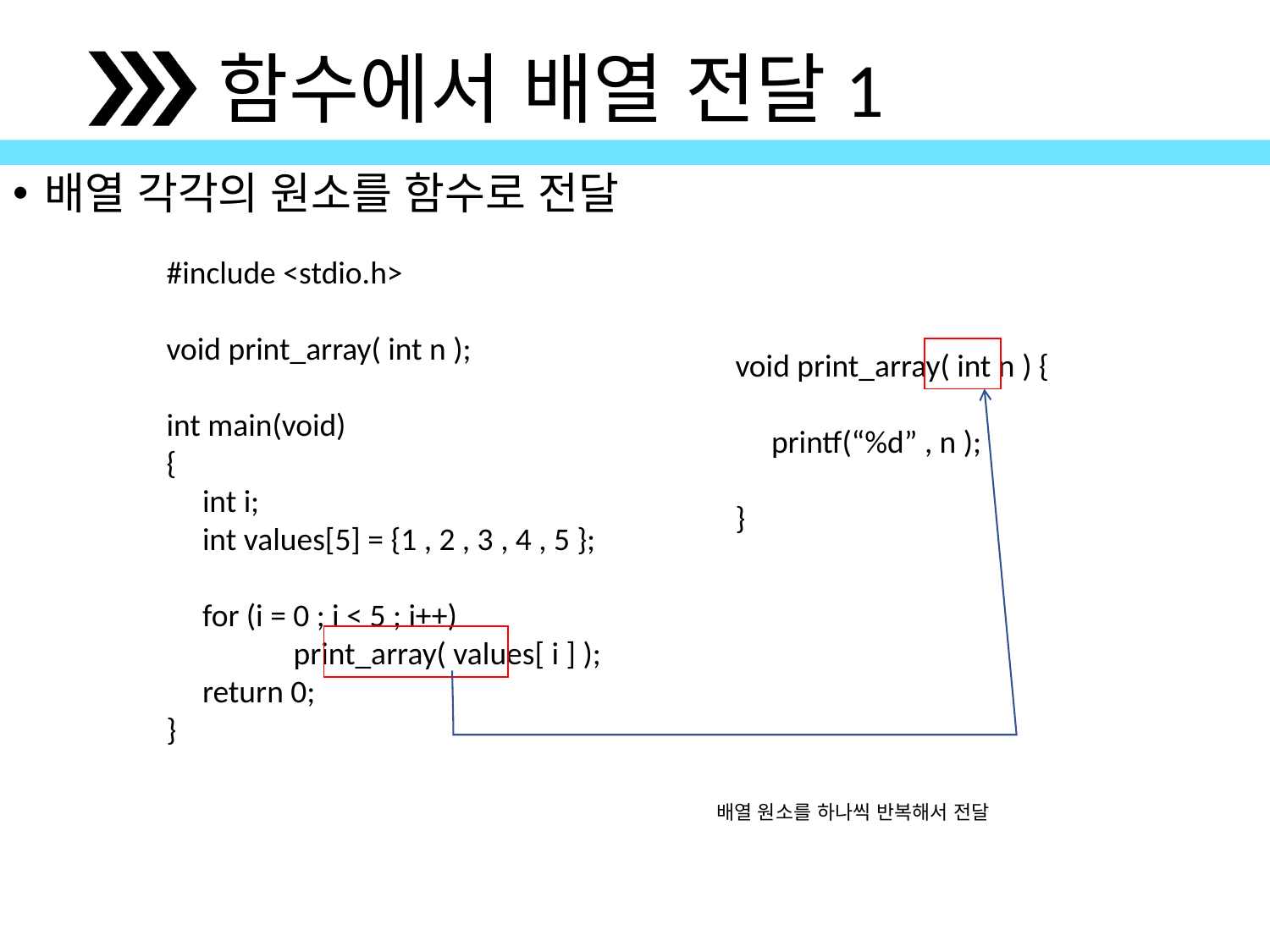

# 함수에서 배열 전달1
배열 각각의 원소를 함수로 전달

#include <stdio.h>

void print_array( int n );

int main(void)
{
     int i;
     int values[5] = {1 , 2 , 3 , 4 , 5 };

     for (i = 0 ; i < 5 ; i++)
	print_array( values[ i ] );
     return 0;
}

void print_array( int n ) {

     printf(“%d” , n );

}

배열 원소를 하나씩 반복해서 전달